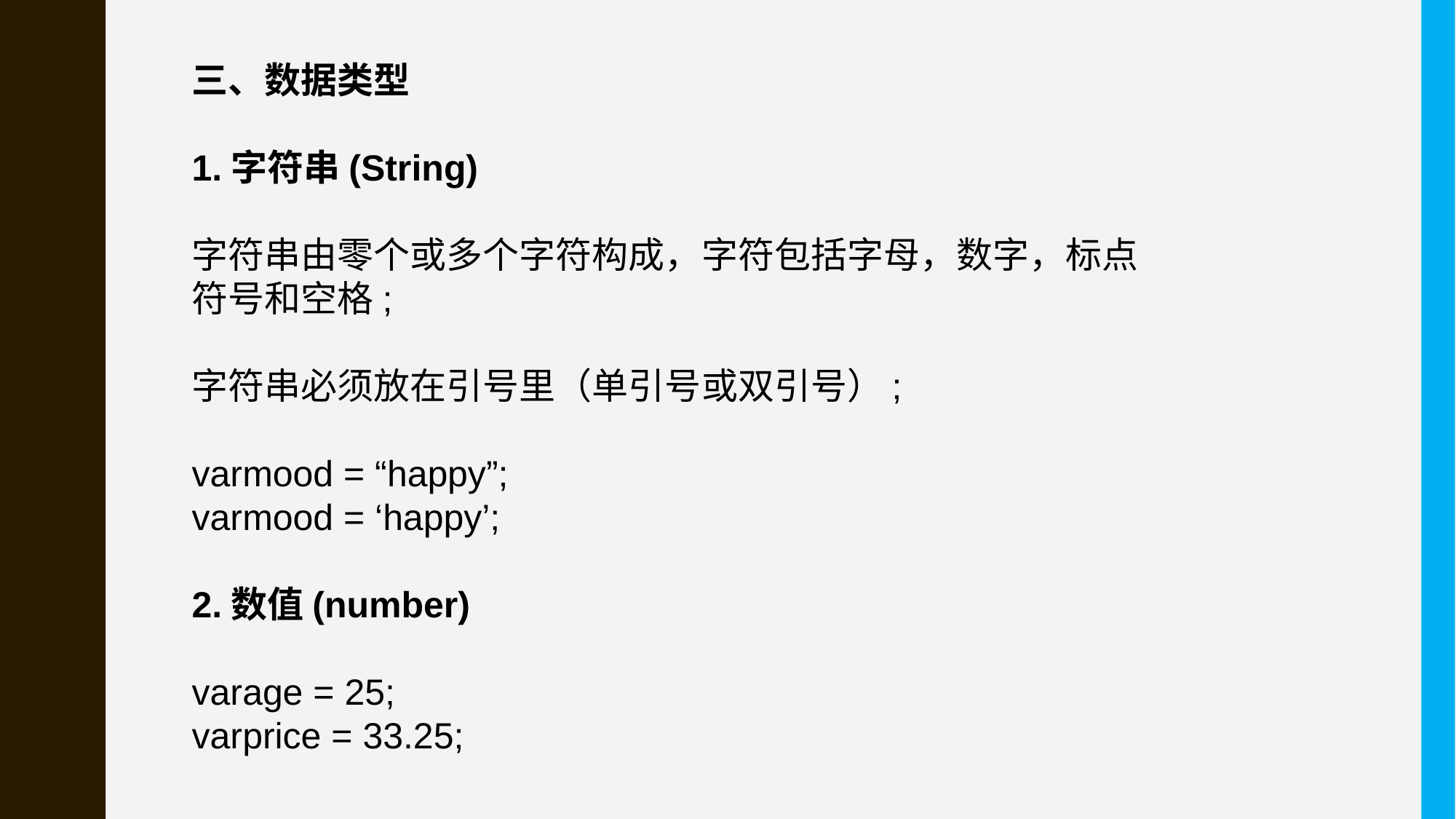

三、数据类型

1.字符串(String)

字符串由零个或多个字符构成，字符包括字母，数字，标点符号和空格;

字符串必须放在引号里（单引号或双引号）;

varmood = “happy”;
varmood = ‘happy’;

2.数值(number)

varage = 25;
varprice = 33.25;